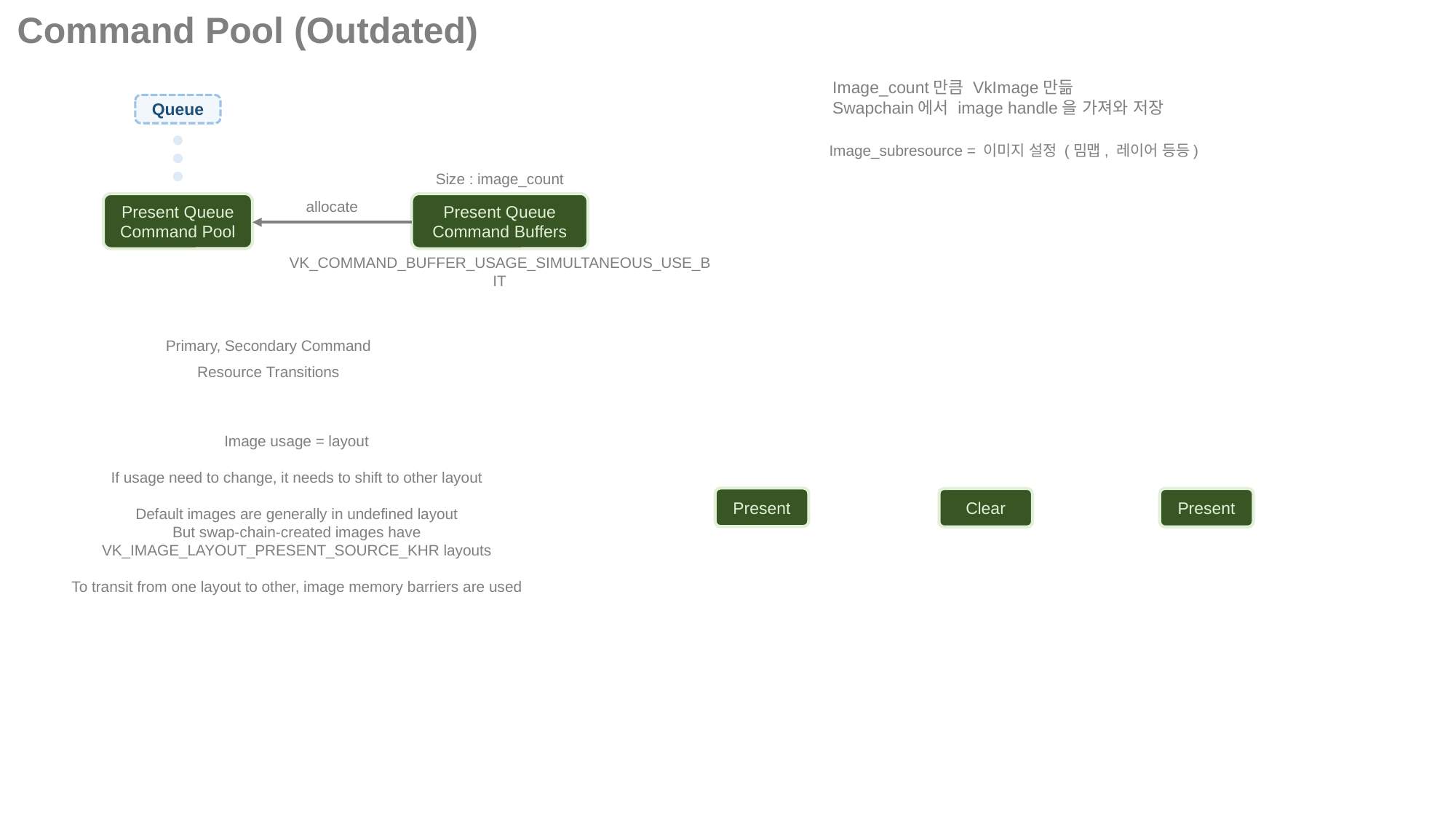

Command Pool (Outdated)
Image_count만큼 VkImage만듦
Swapchain에서 image handle을 가져와 저장
Queue

Image_subresource = 이미지 설정 (밈맵, 레이어 등등)

Size : image_count

allocate
Present Queue Command Pool
Present Queue Command Buffers
VK_COMMAND_BUFFER_USAGE_SIMULTANEOUS_USE_BIT
Primary, Secondary Command
Resource Transitions
Image usage = layout

If usage need to change, it needs to shift to other layout

Default images are generally in undefined layout
But swap-chain-created images have VK_IMAGE_LAYOUT_PRESENT_SOURCE_KHR layouts

To transit from one layout to other, image memory barriers are used
Present
Clear
Present